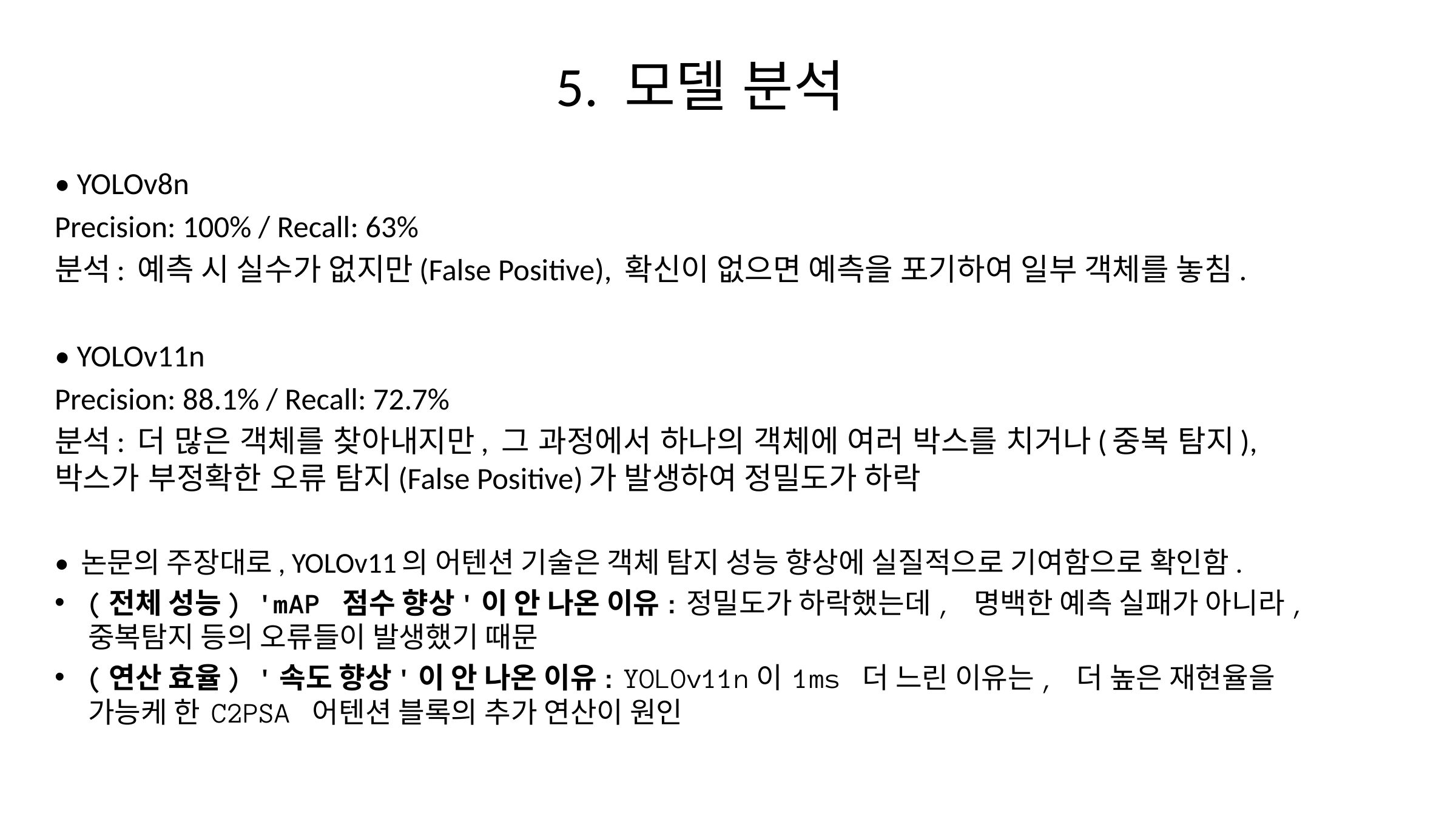

# 5. 모델 분석
• YOLOv8n
Precision: 100% / Recall: 63%
분석: 예측 시 실수가 없지만(False Positive), 확신이 없으면 예측을 포기하여 일부 객체를 놓침.

• YOLOv11n
Precision: 88.1% / Recall: 72.7%
분석: 더 많은 객체를 찾아내지만, 그 과정에서 하나의 객체에 여러 박스를 치거나(중복 탐지), 박스가 부정확한 오류 탐지(False Positive)가 발생하여 정밀도가 하락

• 논문의 주장대로, YOLOv11의 어텐션 기술은 객체 탐지 성능 향상에 실질적으로 기여함으로 확인함.
(전체 성능) 'mAP 점수 향상'이 안 나온 이유:정밀도가 하락했는데, 명백한 예측 실패가 아니라, 중복탐지 등의 오류들이 발생했기 때문
(연산 효율) '속도 향상'이 안 나온 이유: YOLOv11n이 1ms 더 느린 이유는, 더 높은 재현율을 가능케 한 C2PSA 어텐션 블록의 추가 연산이 원인